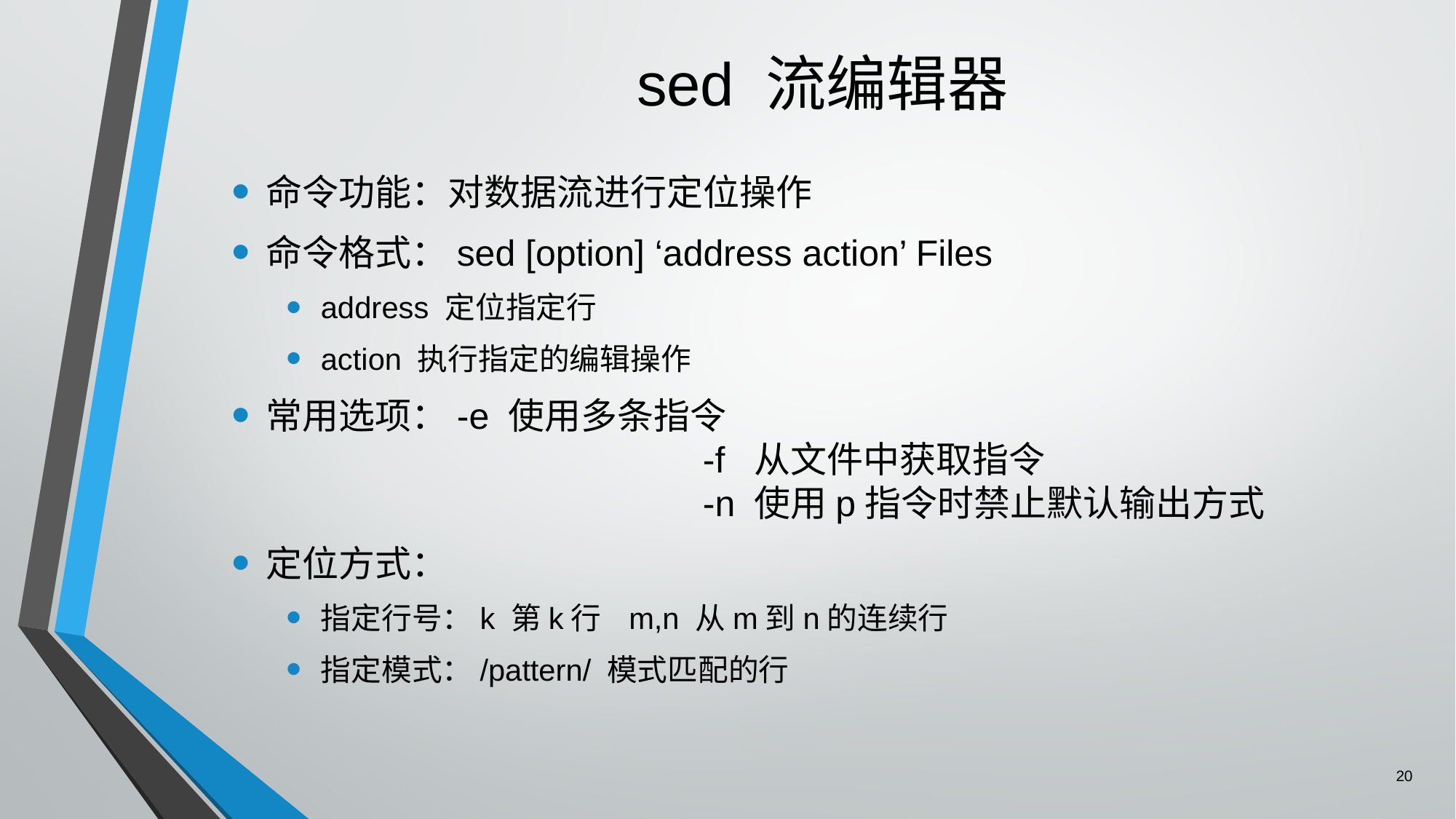

# sed 流编辑器
命令功能：对数据流进行定位操作
命令格式：sed [option] ‘address action’ Files
address 定位指定行
action 执行指定的编辑操作
常用选项：-e 使用多条指令
				-f  从文件中获取指令
				-n 使用p指令时禁止默认输出方式
定位方式：
指定行号：k 第k行   m,n 从m到n的连续行
指定模式：/pattern/ 模式匹配的行
20